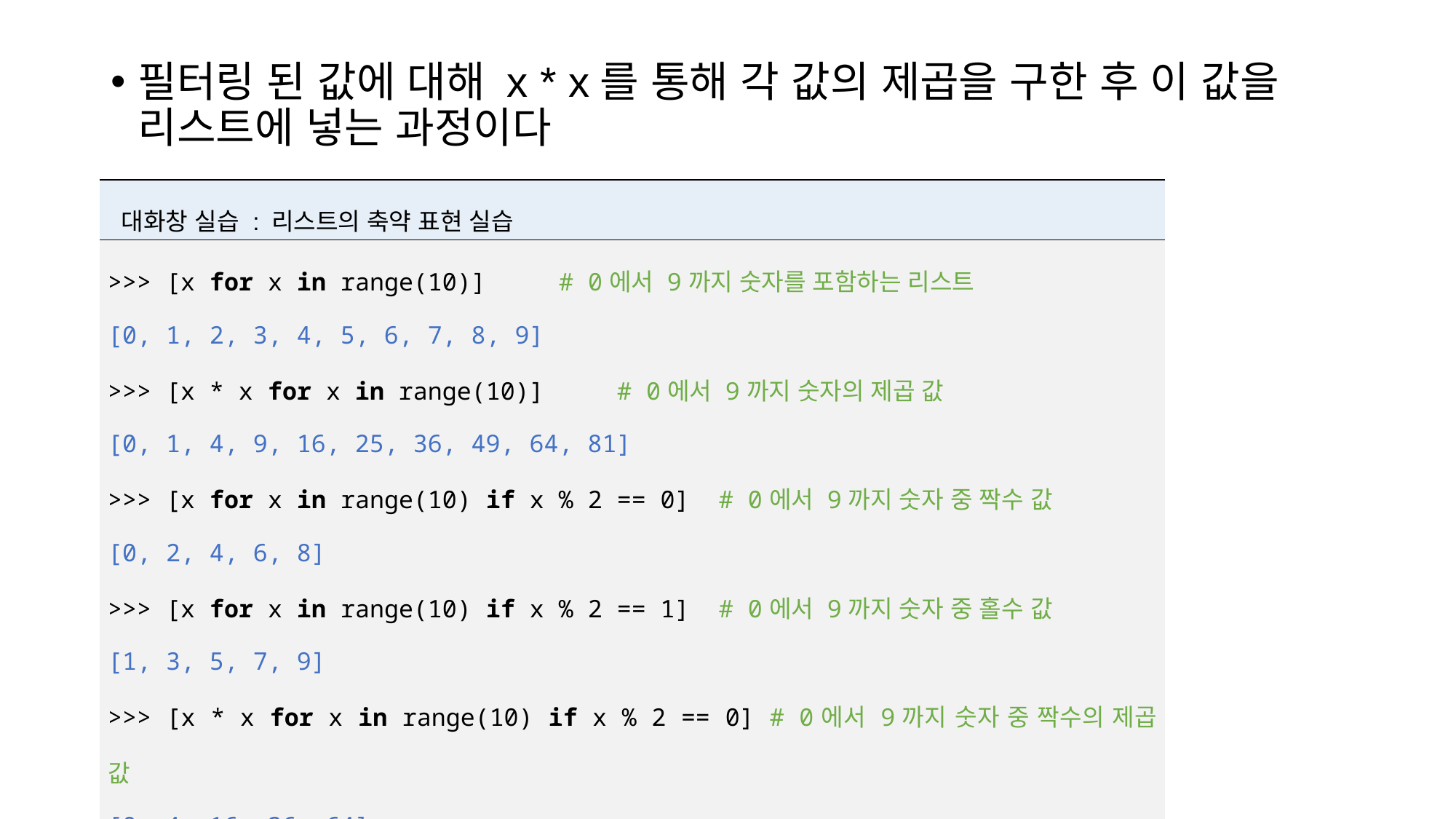

필터링 된 값에 대해 x * x를 통해 각 값의 제곱을 구한 후 이 값을 리스트에 넣는 과정이다
| 대화창 실습 : 리스트의 축약 표현 실습 |
| --- |
| >>> [x for x in range(10)] # 0에서 9까지 숫자를 포함하는 리스트 [0, 1, 2, 3, 4, 5, 6, 7, 8, 9] >>> [x \* x for x in range(10)] # 0에서 9까지 숫자의 제곱 값 [0, 1, 4, 9, 16, 25, 36, 49, 64, 81] >>> [x for x in range(10) if x % 2 == 0] # 0에서 9까지 숫자 중 짝수 값 [0, 2, 4, 6, 8] >>> [x for x in range(10) if x % 2 == 1] # 0에서 9까지 숫자 중 홀수 값 [1, 3, 5, 7, 9] >>> [x \* x for x in range(10) if x % 2 == 0] # 0에서 9까지 숫자 중 짝수의 제곱 값 [0, 4, 16, 36, 64] >>> [x \* x for x in range(10) if x % 2 == 1] # 0에서 9까지 숫자 중 홀수의 제곱 값 [1, 9, 25, 49, 81] |